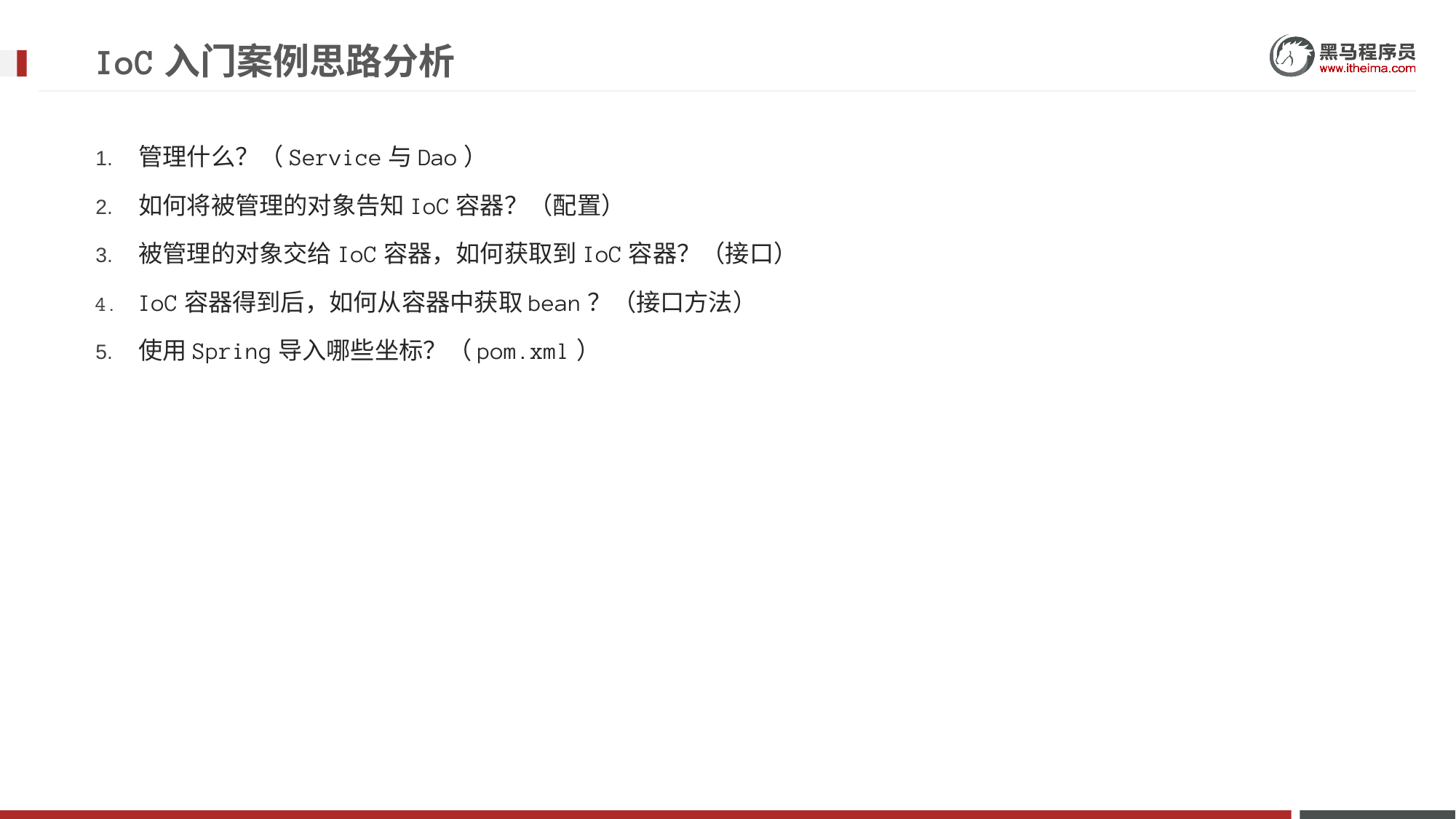

# IoC入门案例思路分析
管理什么？
如何将被管理的对象告知IoC容器？
被管理的对象交给IoC容器，如何获取到IoC容器？
IoC容器得到后，如何从容器中获取bean？
使用Spring导入哪些坐标？
管理什么？（Service与Dao）
如何将被管理的对象告知IoC容器？（配置）
被管理的对象交给IoC容器，如何获取到IoC容器？（接口）
IoC容器得到后，如何从容器中获取bean？（接口方法）
使用Spring导入哪些坐标？（pom.xml）